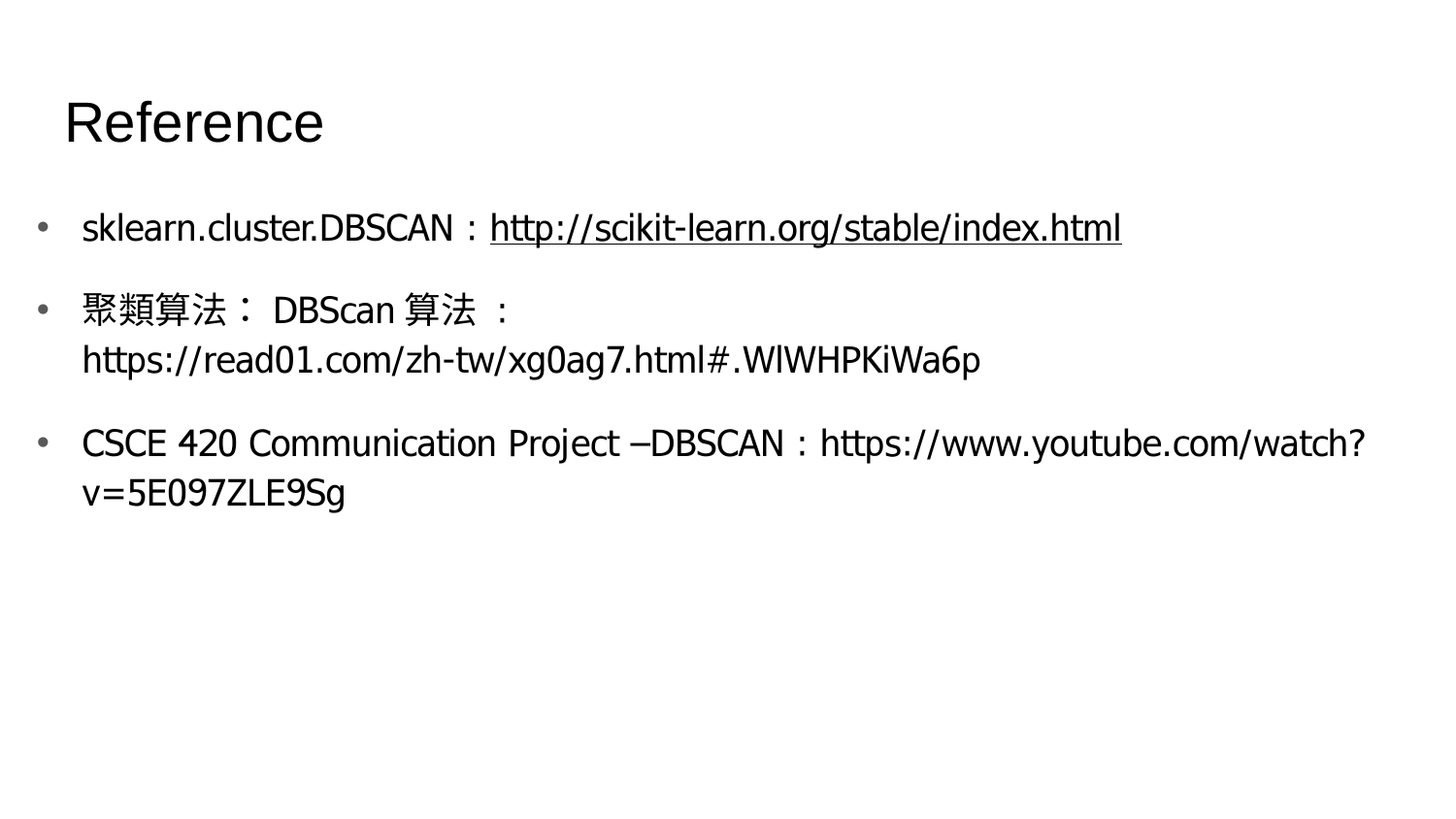

# Reference
sklearn.cluster.DBSCAN : http://scikit-learn.org/stable/index.html
聚類算法：DBScan算法 : https://read01.com/zh-tw/xg0ag7.html#.WlWHPKiWa6p
CSCE 420 Communication Project –DBSCAN : https://www.youtube.com/watch?v=5E097ZLE9Sg